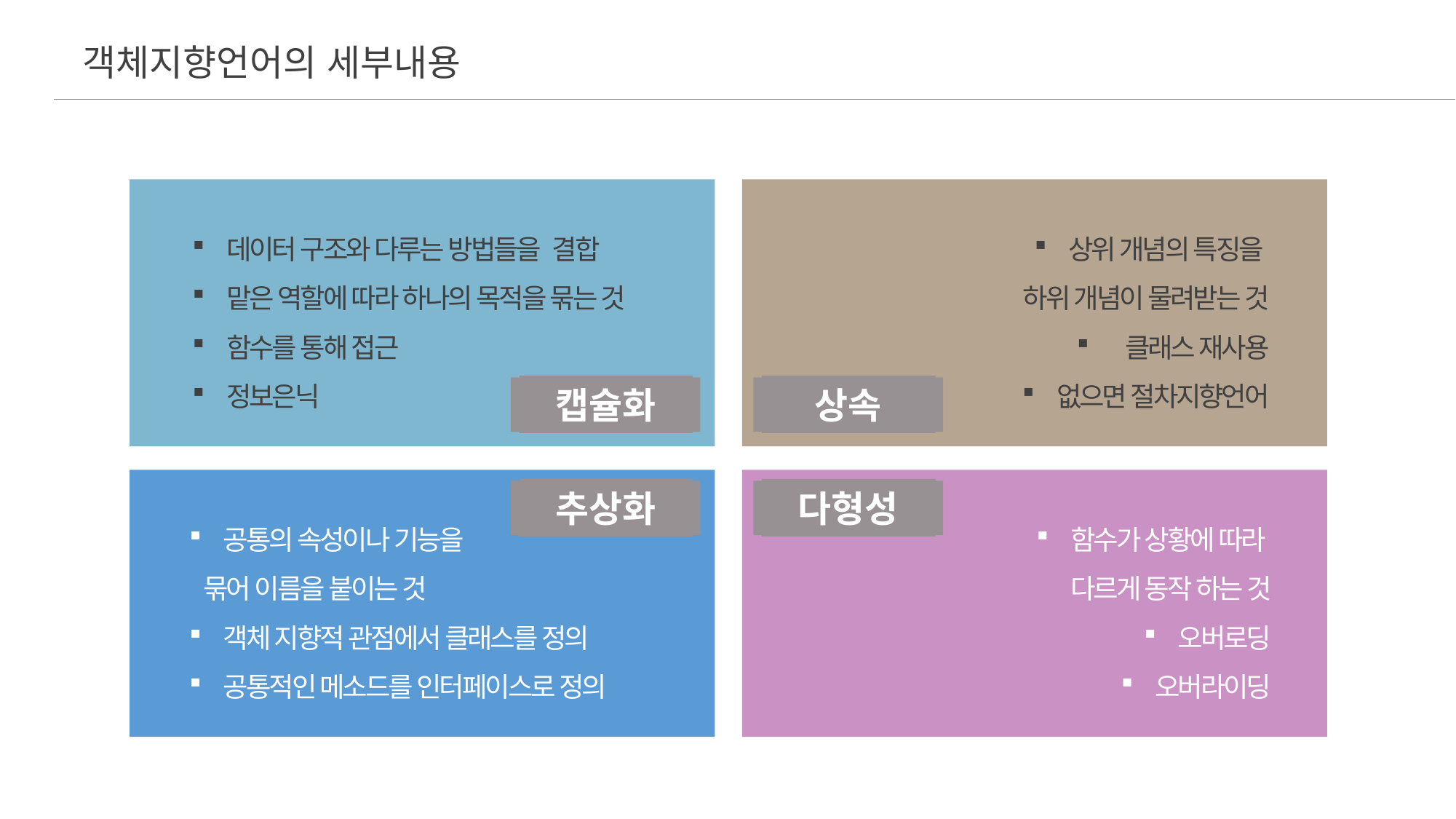

객체지향언어의 세부내용

데이터 구조와 다루는 방법들을  결합
맡은 역할에 따라 하나의 목적을 묶는 것
함수를 통해 접근
정보은닉
상위 개념의 특징을
하위 개념이 물려받는 것
 클래스 재사용
없으면 절차지향언어

캡슐화

상속

추상화

다형성
공통의 속성이나 기능을
 묶어 이름을 붙이는 것
객체 지향적 관점에서 클래스를 정의
공통적인 메소드를 인터페이스로 정의
함수가 상황에 따라
다르게 동작 하는 것
오버로딩
오버라이딩